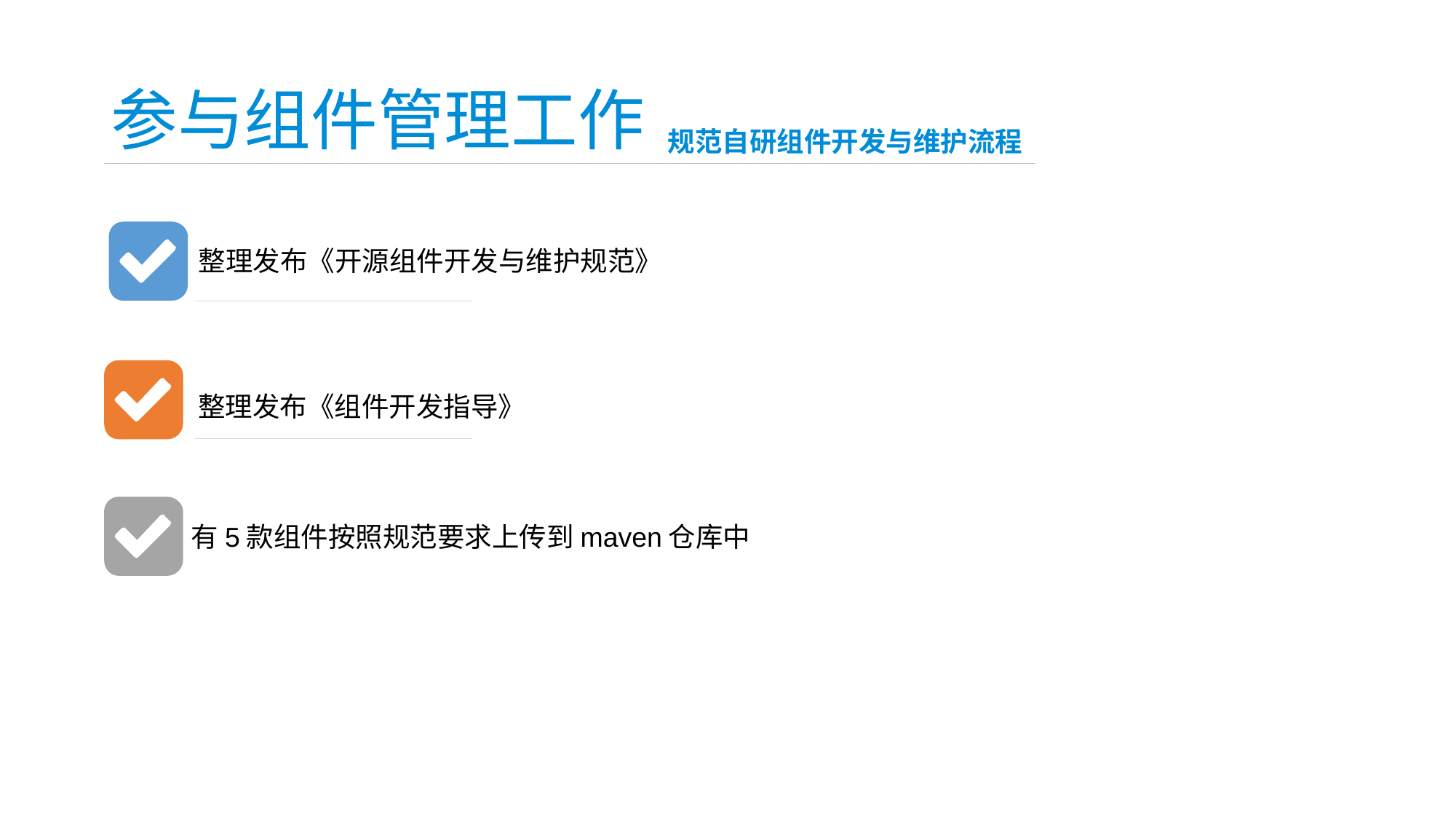

# 参与组件管理工作
规范自研组件开发与维护流程

整理发布《开源组件开发与维护规范》

整理发布《组件开发指导》

有5款组件按照规范要求上传到maven仓库中